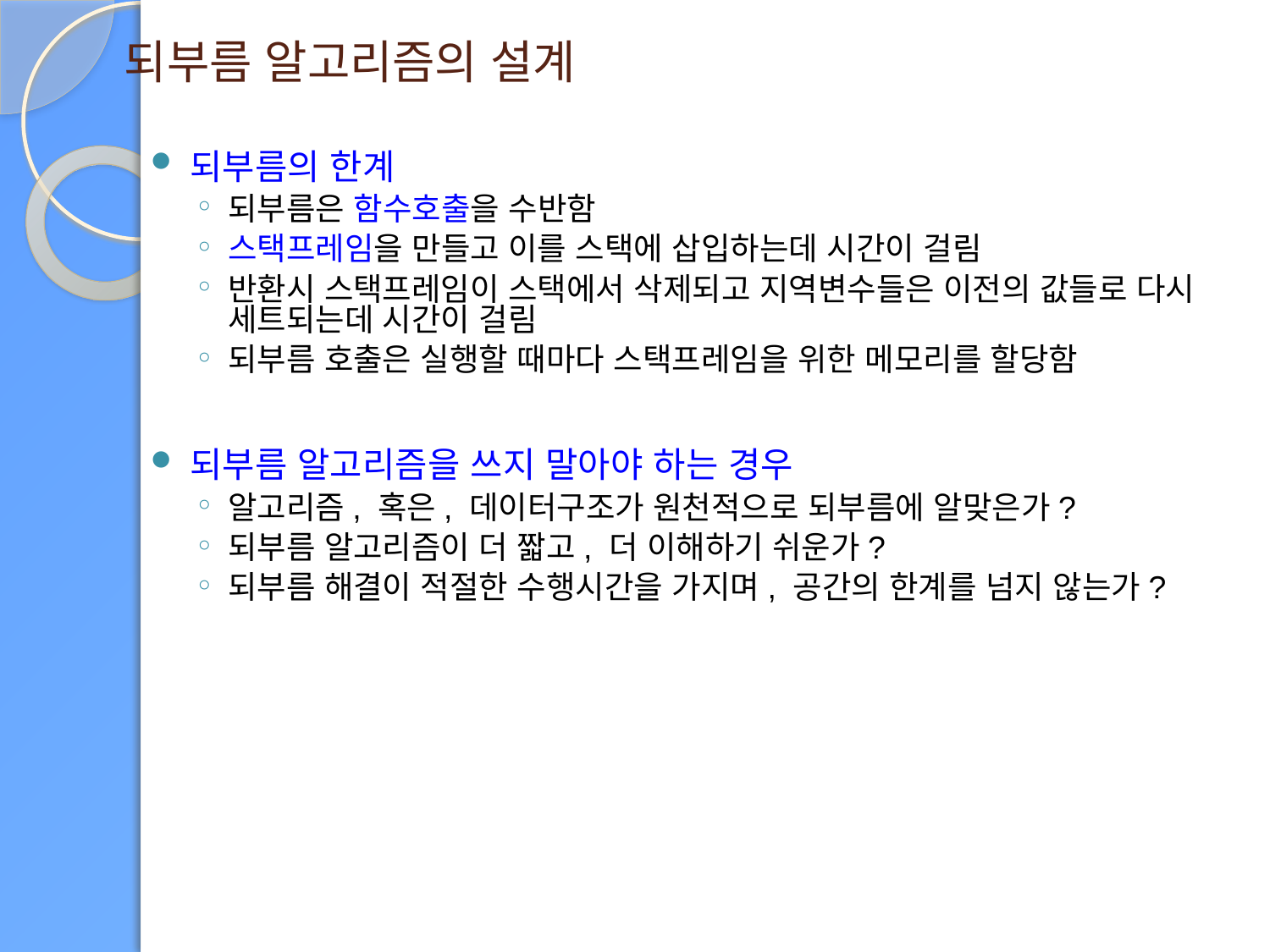

# 되부름 알고리즘의 설계
되부름의 한계
되부름은 함수호출을 수반함
스택프레임을 만들고 이를 스택에 삽입하는데 시간이 걸림
반환시 스택프레임이 스택에서 삭제되고 지역변수들은 이전의 값들로 다시 세트되는데 시간이 걸림
되부름 호출은 실행할 때마다 스택프레임을 위한 메모리를 할당함

되부름 알고리즘을 쓰지 말아야 하는 경우
알고리즘, 혹은, 데이터구조가 원천적으로 되부름에 알맞은가?
되부름 알고리즘이 더 짧고, 더 이해하기 쉬운가?
되부름 해결이 적절한 수행시간을 가지며, 공간의 한계를 넘지 않는가?